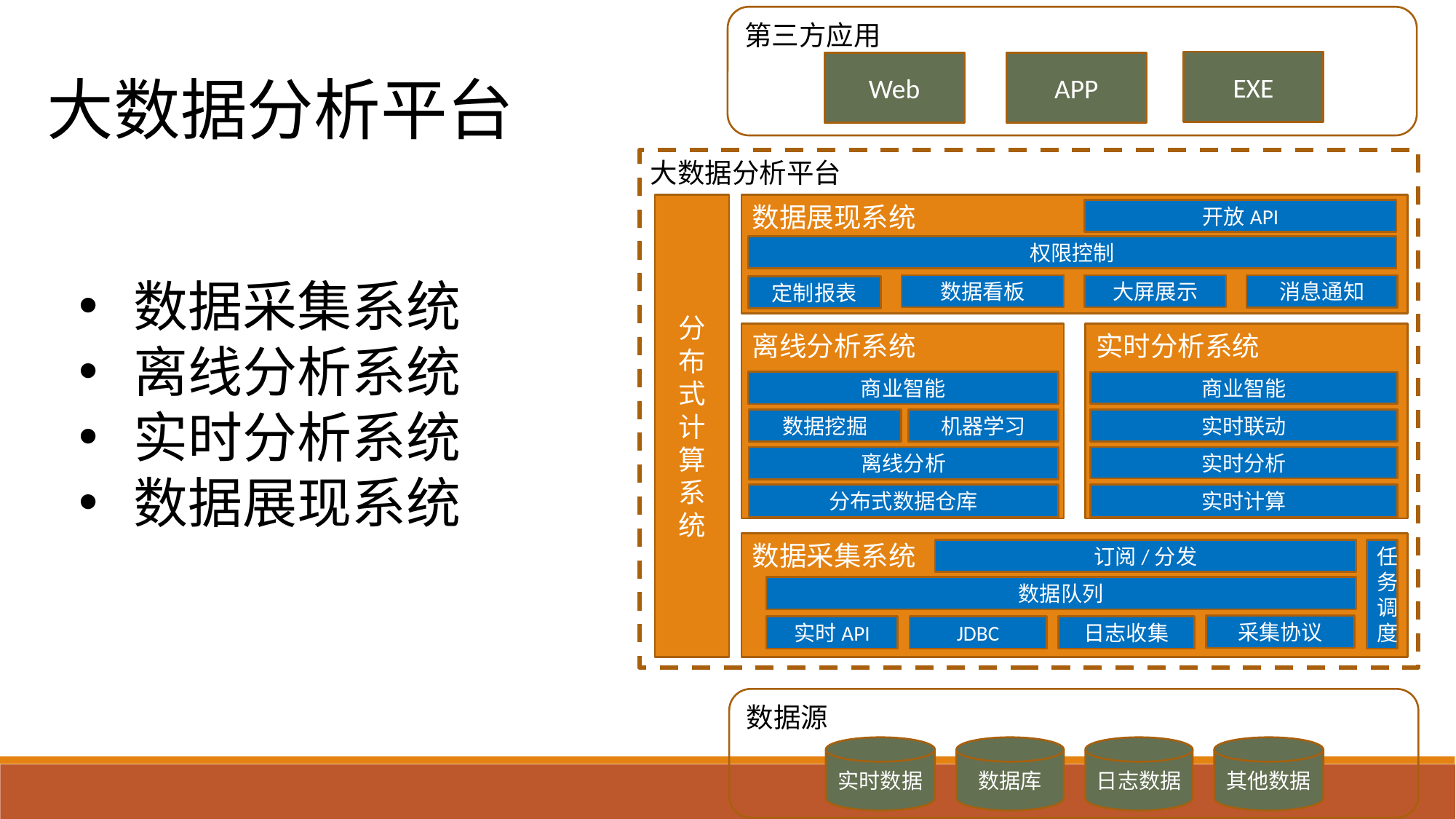

第三方应用
EXE
Web
APP
大数据分析平台
大数据分析平台
分布式计算系统
数据展现系统
开放API
权限控制
数据采集系统
离线分析系统
实时分析系统
数据展现系统
数据看板
大屏展示
消息通知
定制报表
实时分析系统
离线分析系统
商业智能
商业智能
数据挖掘
机器学习
实时联动
离线分析
实时分析
分布式数据仓库
实时计算
数据采集系统
任务调度
订阅/分发
数据队列
采集协议
实时API
JDBC
日志收集
数据源
实时数据
数据库
日志数据
其他数据